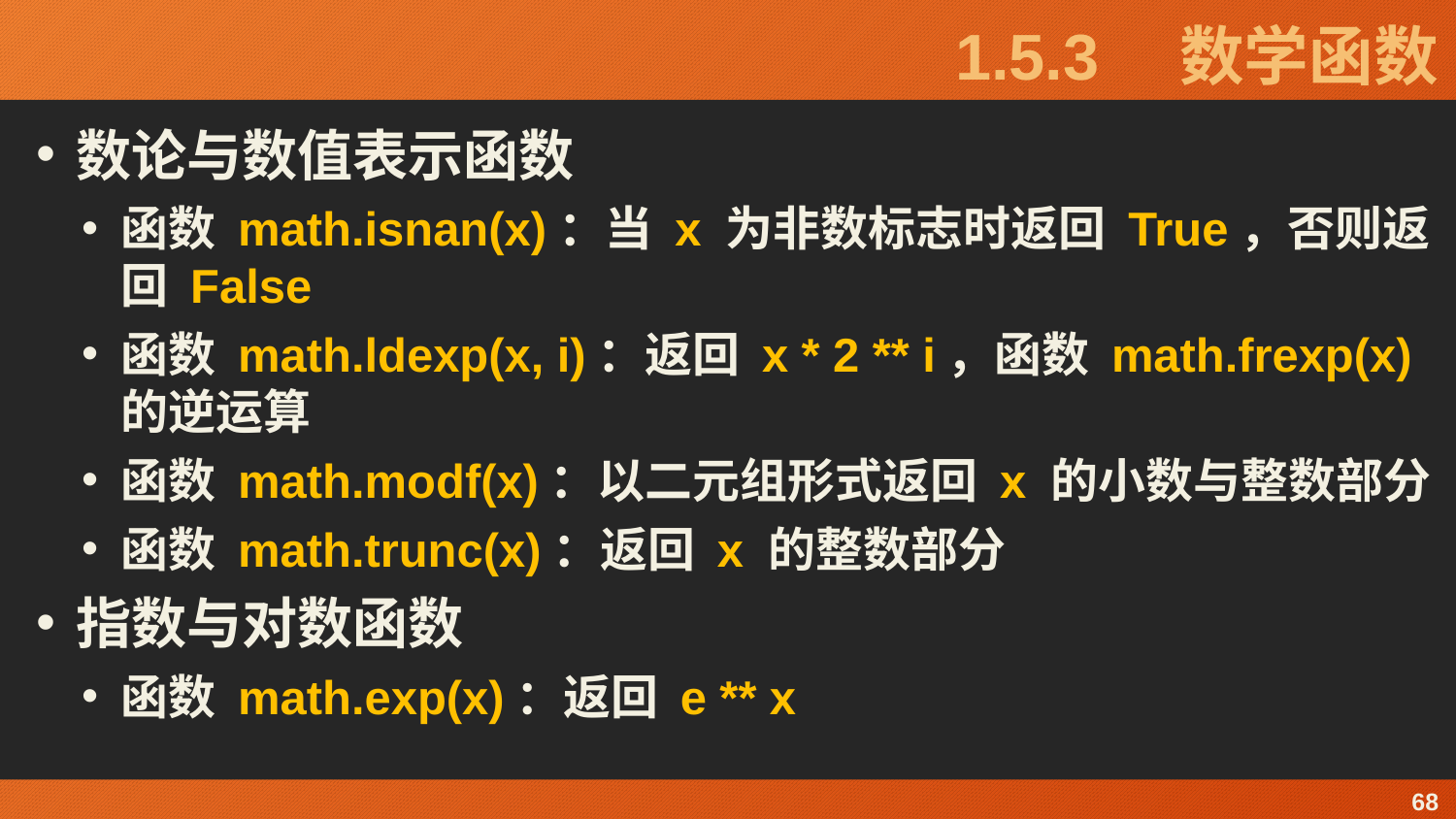

# 1.5.3　数学函数
数论与数值表示函数
函数 math.isnan(x)：当 x 为非数标志时返回 True，否则返回 False
函数 math.ldexp(x, i)：返回 x * 2 ** i，函数 math.frexp(x) 的逆运算
函数 math.modf(x)：以二元组形式返回 x 的小数与整数部分
函数 math.trunc(x)：返回 x 的整数部分
指数与对数函数
函数 math.exp(x)：返回 e ** x
68